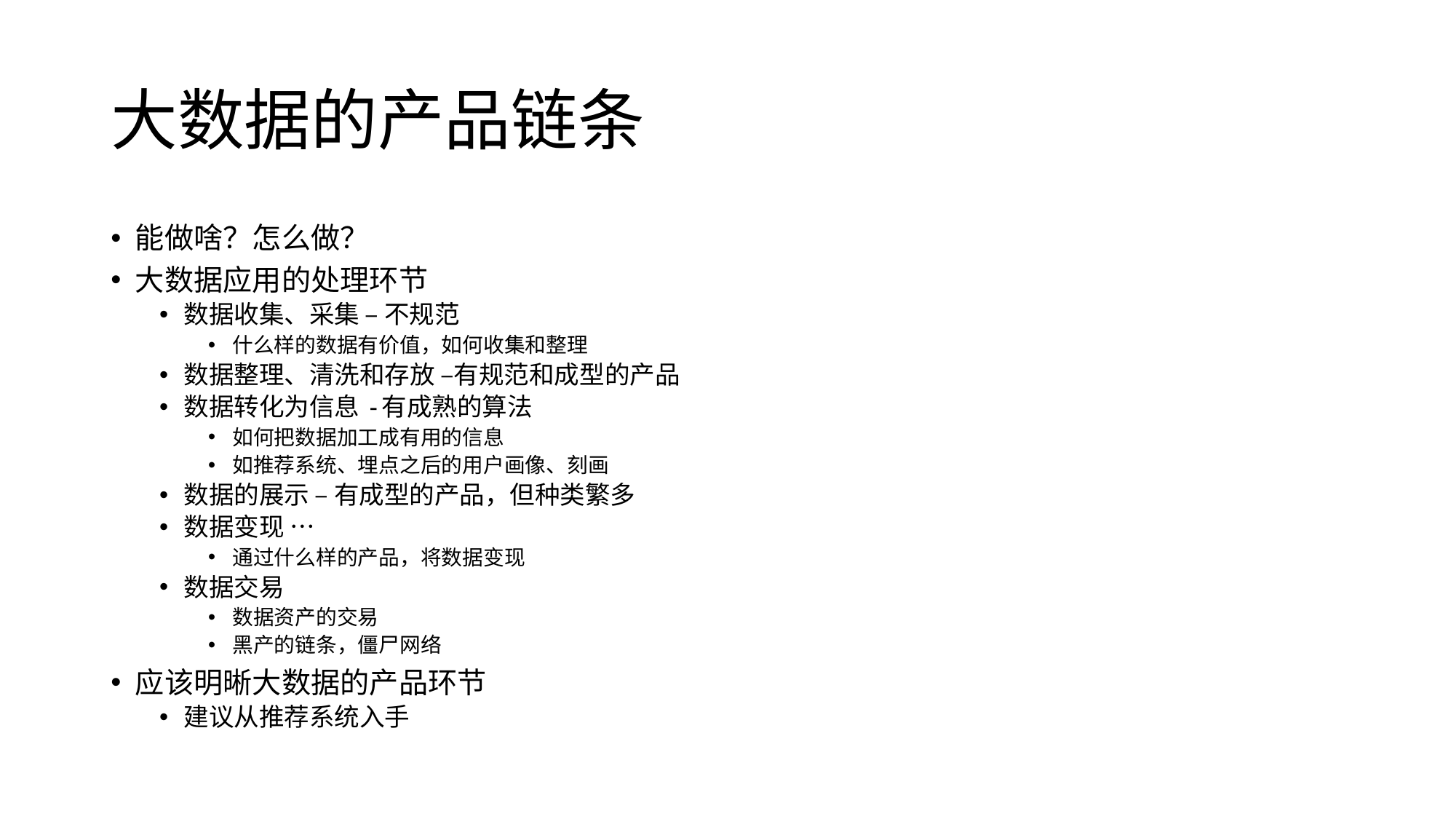

# 大数据的产品链条
能做啥？怎么做？
大数据应用的处理环节
数据收集、采集 – 不规范
什么样的数据有价值，如何收集和整理
数据整理、清洗和存放 –有规范和成型的产品
数据转化为信息 -有成熟的算法
如何把数据加工成有用的信息
如推荐系统、埋点之后的用户画像、刻画
数据的展示 – 有成型的产品，但种类繁多
数据变现 …
通过什么样的产品，将数据变现
数据交易
数据资产的交易
黑产的链条，僵尸网络
应该明晰大数据的产品环节
建议从推荐系统入手